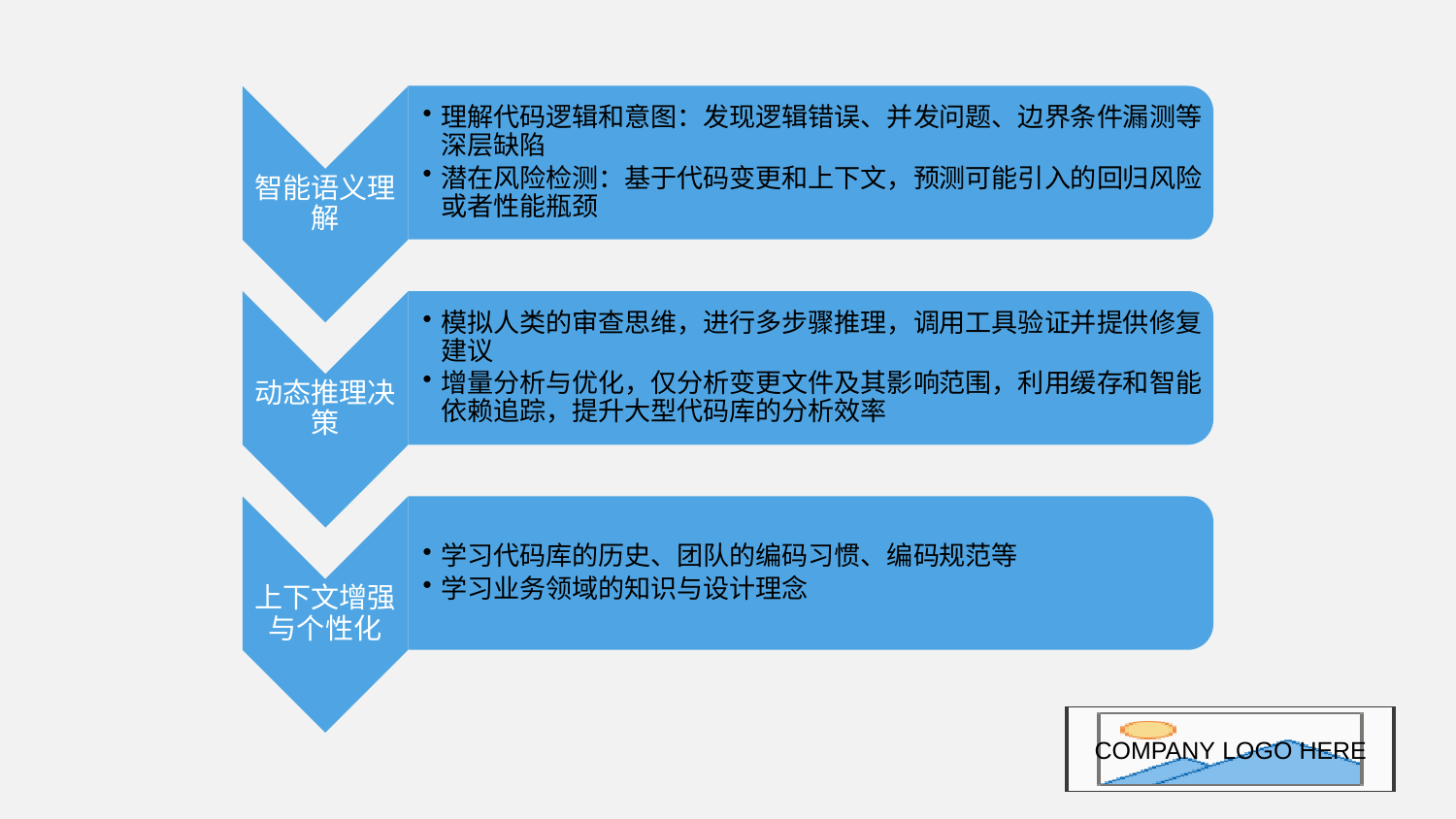

智能语义理解
理解代码逻辑和意图：发现逻辑错误、并发问题、边界条件漏测等深层缺陷
潜在风险检测：基于代码变更和上下文，预测可能引入的回归风险或者性能瓶颈
动态推理决策
模拟人类的审查思维，进行多步骤推理，调用工具验证并提供修复建议
增量分析与优化，仅分析变更文件及其影响范围，利用缓存和智能依赖追踪，提升大型代码库的分析效率
上下文增强与个性化
学习代码库的历史、团队的编码习惯、编码规范等
学习业务领域的知识与设计理念